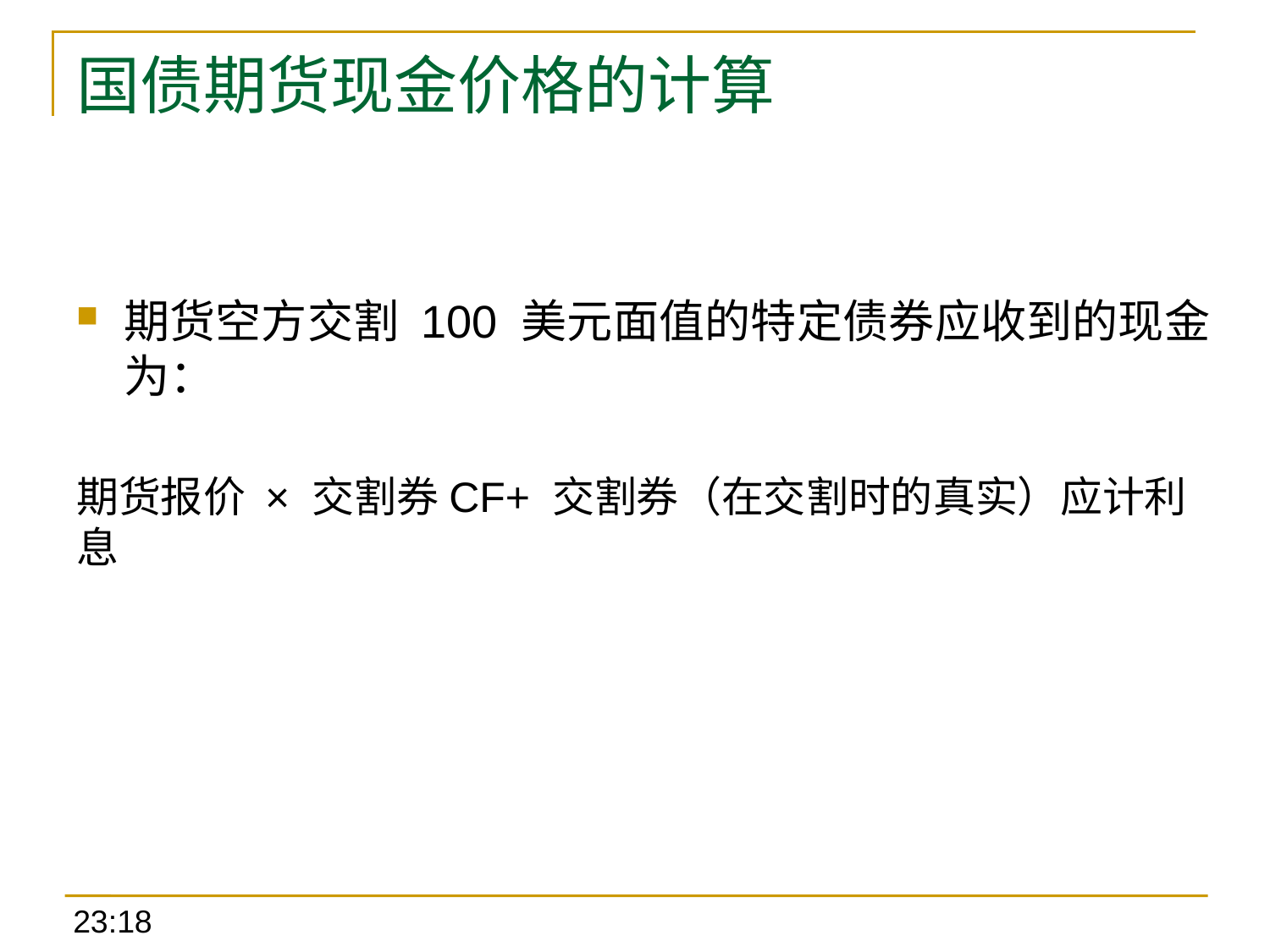

# 国债期货现金价格的计算

期货空方交割 100 美元面值的特定债券应收到的现金为：

期货报价 × 交割券CF+ 交割券（在交割时的真实）应计利息